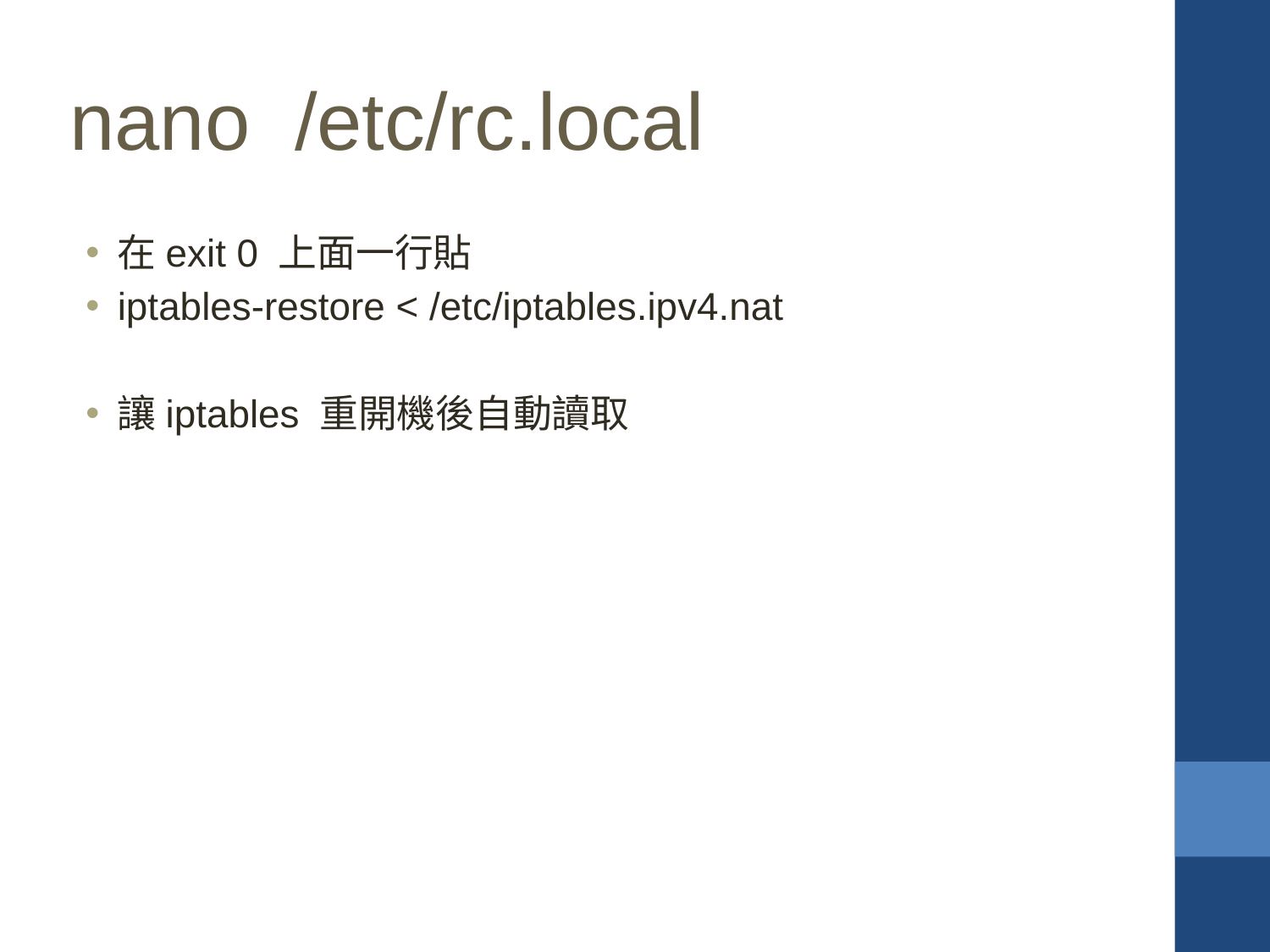

nano  /etc/rc.local
在exit 0 上面一行貼
iptables-restore < /etc/iptables.ipv4.nat

讓iptables 重開機後自動讀取